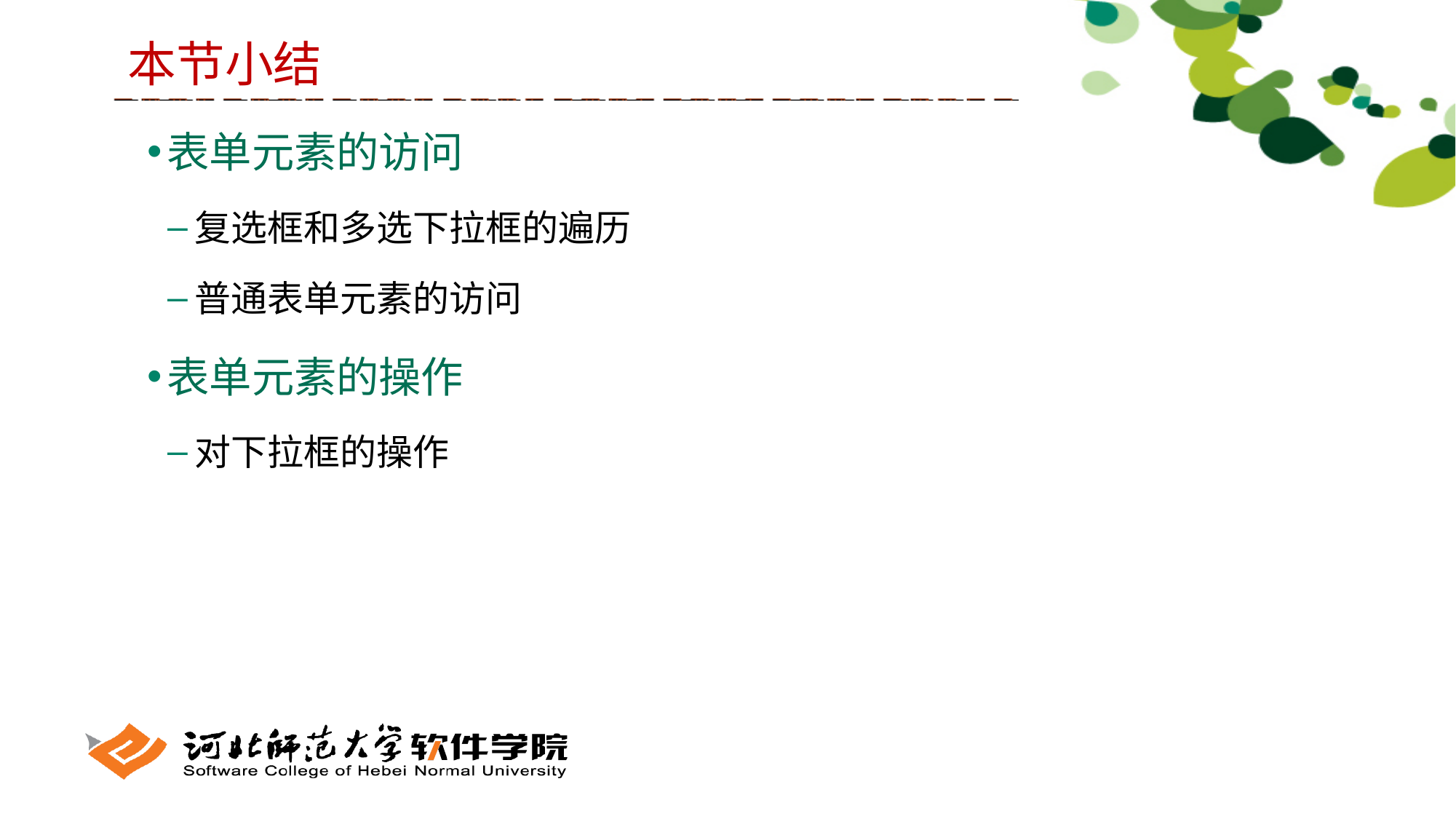

本节小结
表单元素的访问
复选框和多选下拉框的遍历
普通表单元素的访问
表单元素的操作
对下拉框的操作